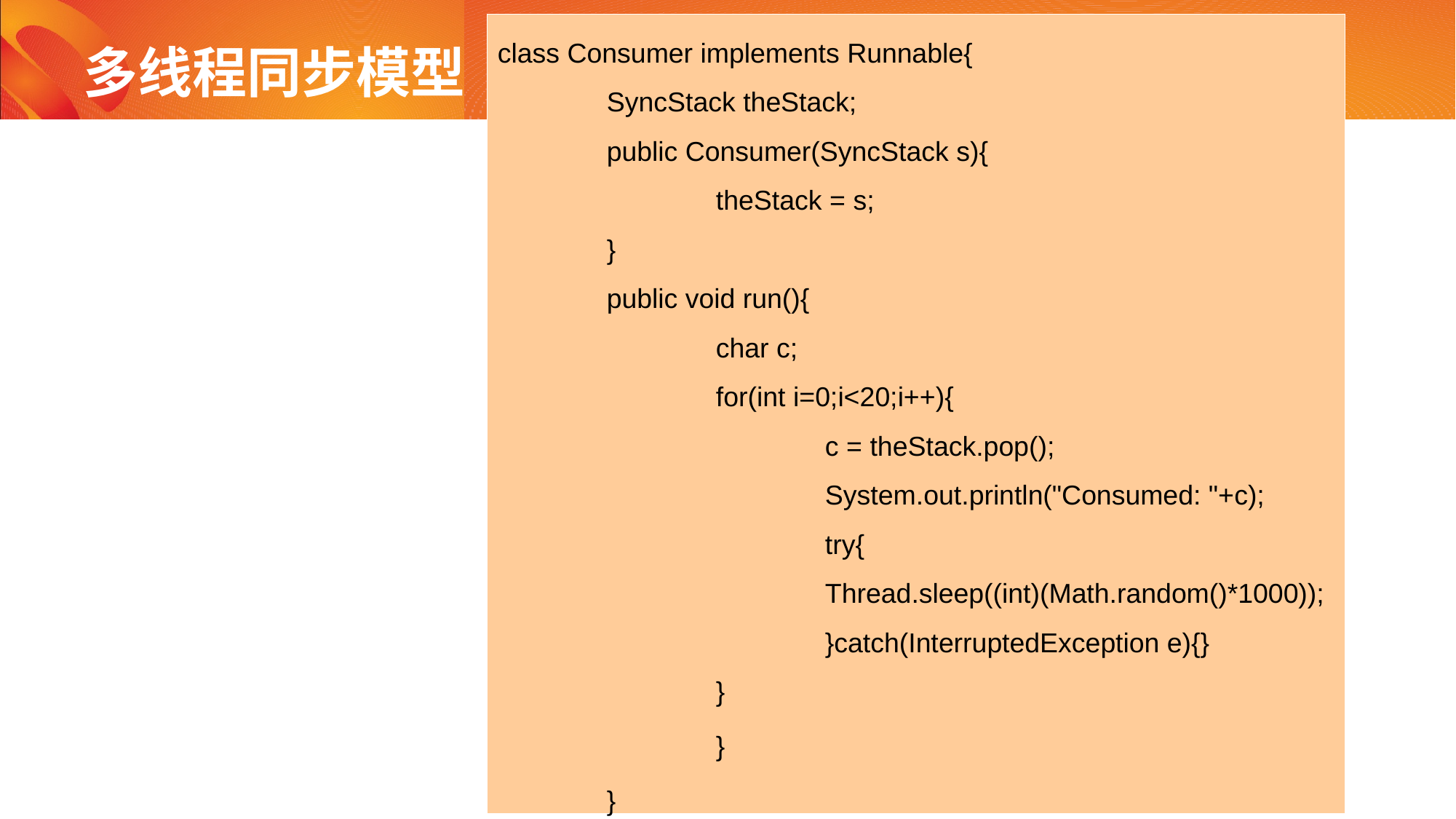

class Consumer implements Runnable{
SyncStack theStack;
public Consumer(SyncStack s){
	theStack = s;
}
public void run(){
	char c;
	for(int i=0;i<20;i++){
		c = theStack.pop();
		System.out.println("Consumed: "+c);
		try{
		Thread.sleep((int)(Math.random()*1000));
		}catch(InterruptedException e){}
	}
	}
}
# 多线程同步模型